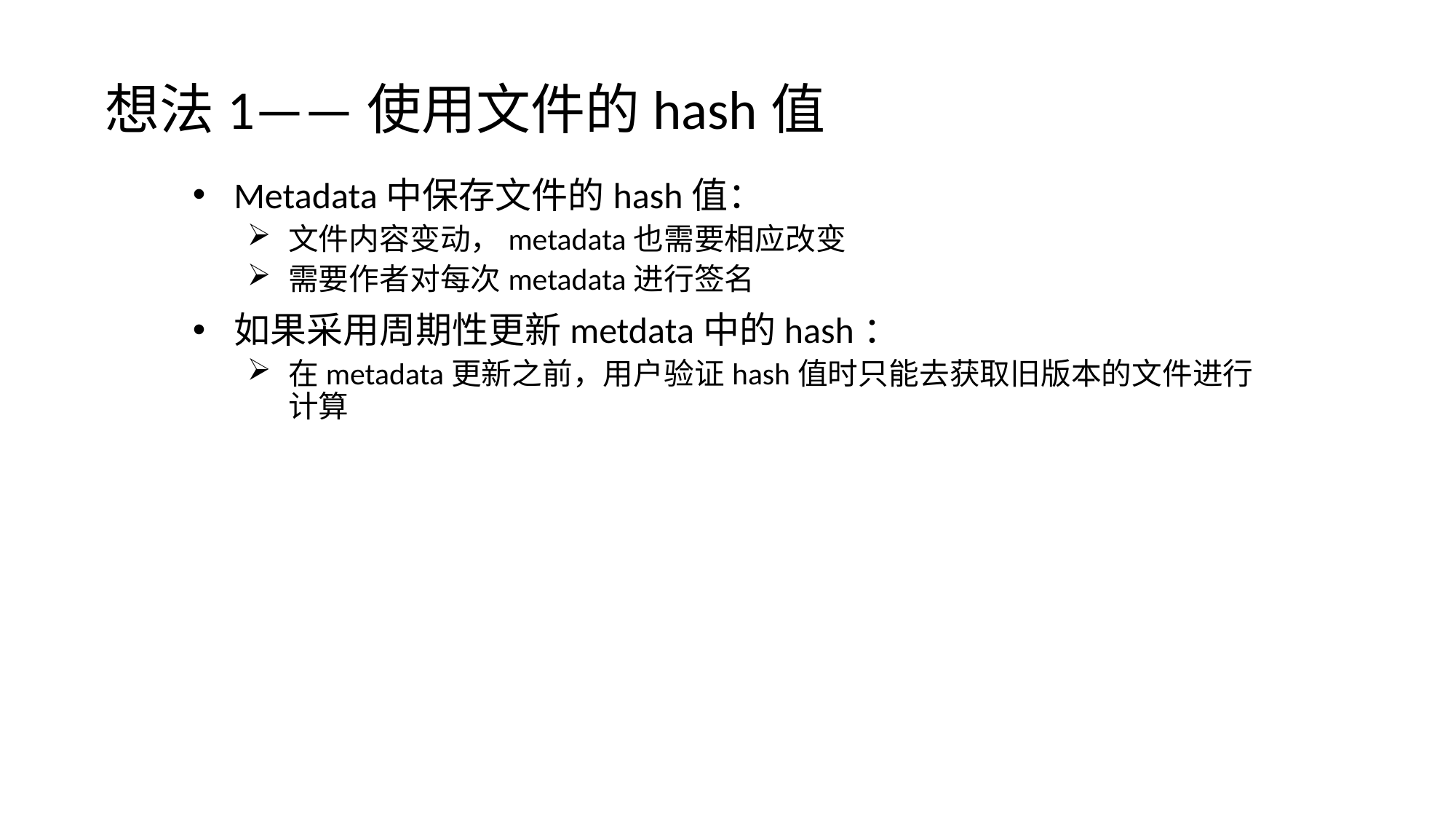

# 想法1——使用文件的hash值
Metadata中保存文件的hash值：
文件内容变动，metadata也需要相应改变
需要作者对每次metadata进行签名
如果采用周期性更新metdata中的hash：
在metadata更新之前，用户验证hash值时只能去获取旧版本的文件进行计算